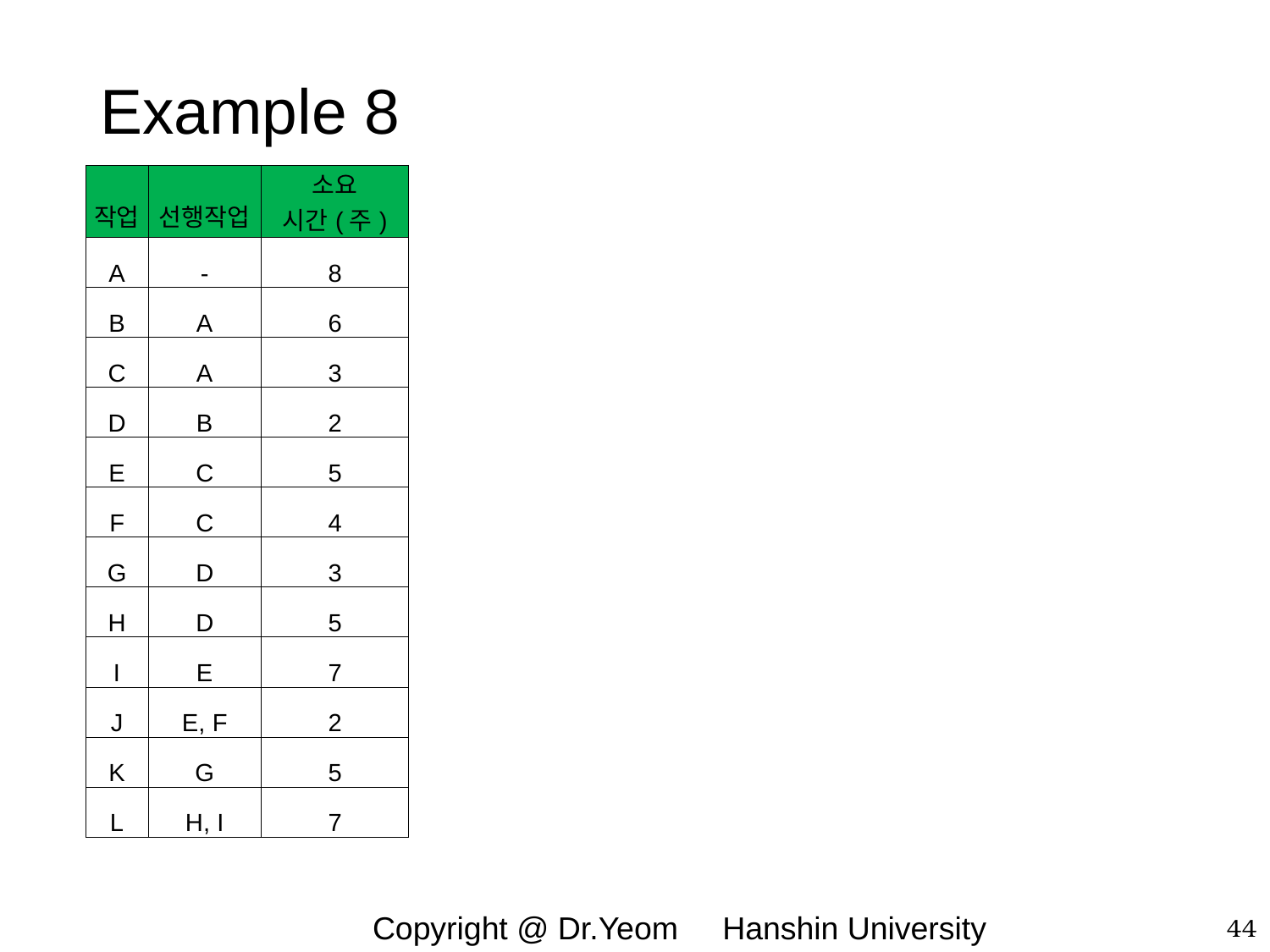

# Example 8
| 작업 | 선행작업 | 소요 시간(주) |
| --- | --- | --- |
| A | - | 8 |
| B | A | 6 |
| C | A | 3 |
| D | B | 2 |
| E | C | 5 |
| F | C | 4 |
| G | D | 3 |
| H | D | 5 |
| I | E | 7 |
| J | E, F | 2 |
| K | G | 5 |
| L | H, I | 7 |
44